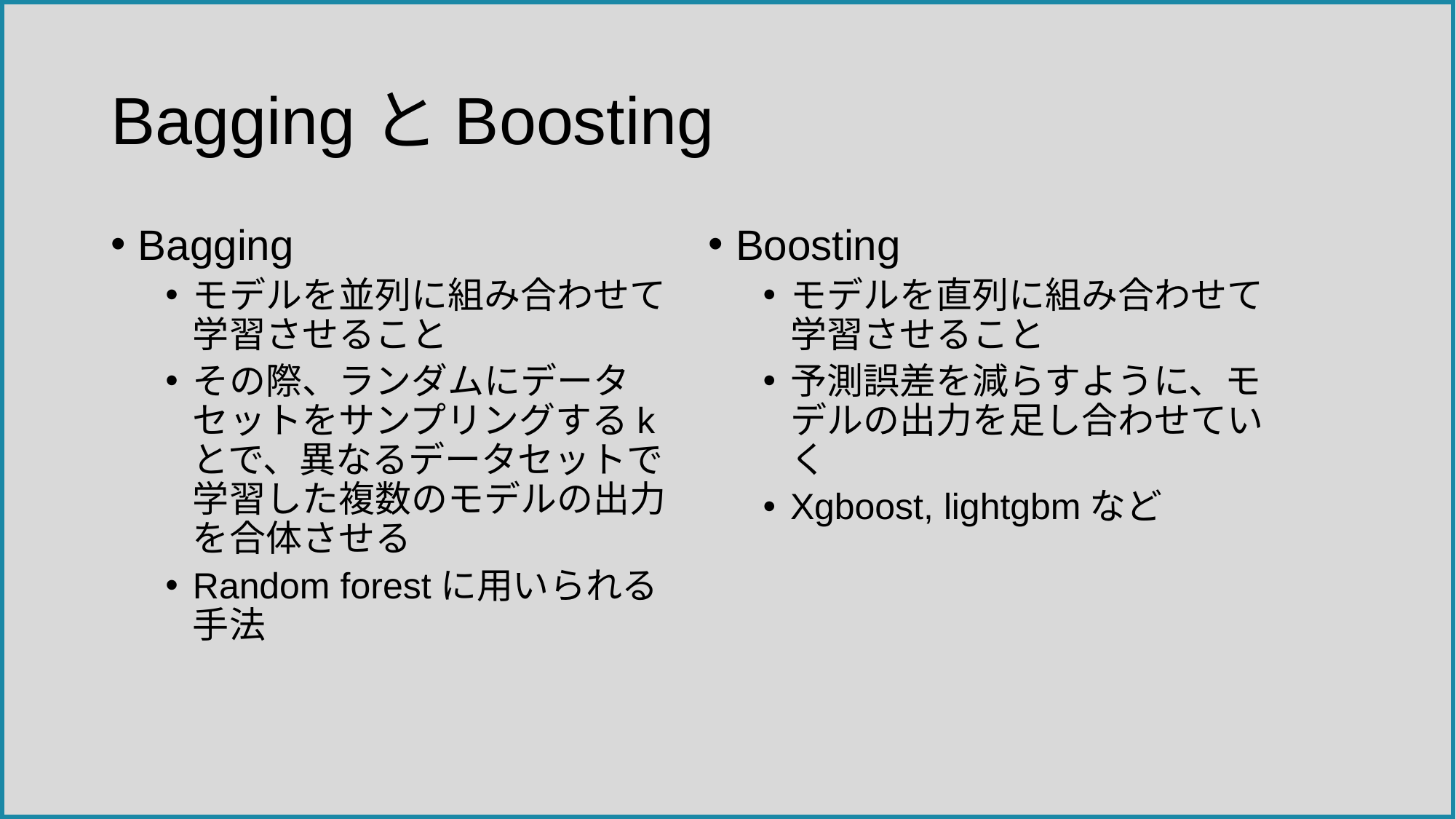

# BaggingとBoosting
Bagging
モデルを並列に組み合わせて学習させること
その際、ランダムにデータセットをサンプリングするkとで、異なるデータセットで学習した複数のモデルの出力を合体させる
Random forestに用いられる手法
Boosting
モデルを直列に組み合わせて学習させること
予測誤差を減らすように、モデルの出力を足し合わせていく
Xgboost, lightgbmなど